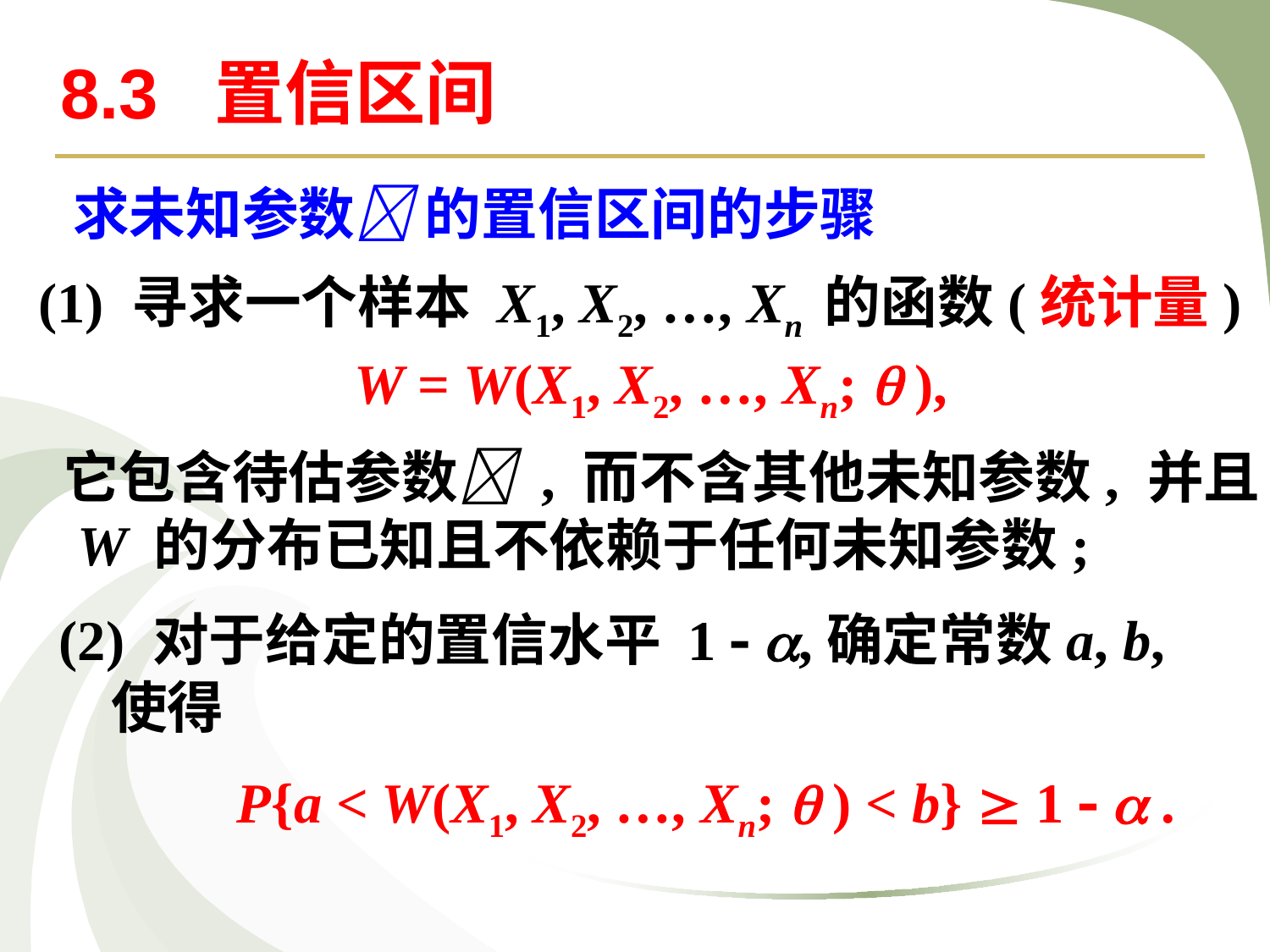

8.3  置信区间
求未知参数θ 的置信区间的步骤
(1) 寻求一个样本 X1, X2, …, Xn 的函数(统计量)
W = W(X1, X2, …, Xn; θ ),
它包含待估参数θ , 而不含其他未知参数, 并且
 W 的分布已知且不依赖于任何未知参数;
(2) 对于给定的置信水平 1 − α,确定常数a, b,
   使得
P{a < W(X1, X2, …, Xn; θ ) < b} ≥ 1 − α .